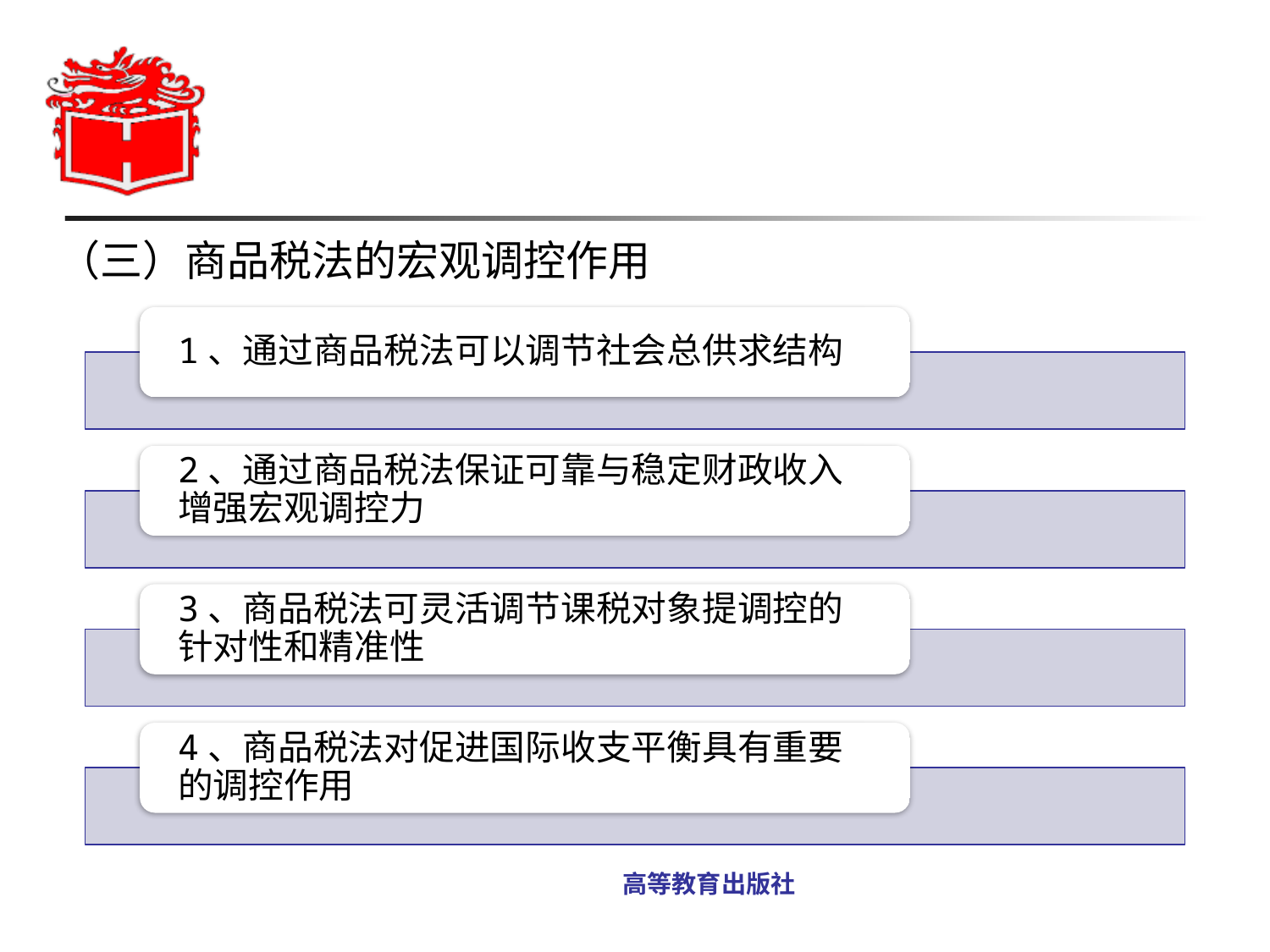

（三）商品税法的宏观调控作用

1、通过商品税法可以调节社会总供求结构
2、通过商品税法保证可靠与稳定财政收入增强宏观调控力
3、商品税法可灵活调节课税对象提调控的针对性和精准性
4、商品税法对促进国际收支平衡具有重要的调控作用

高等教育出版社